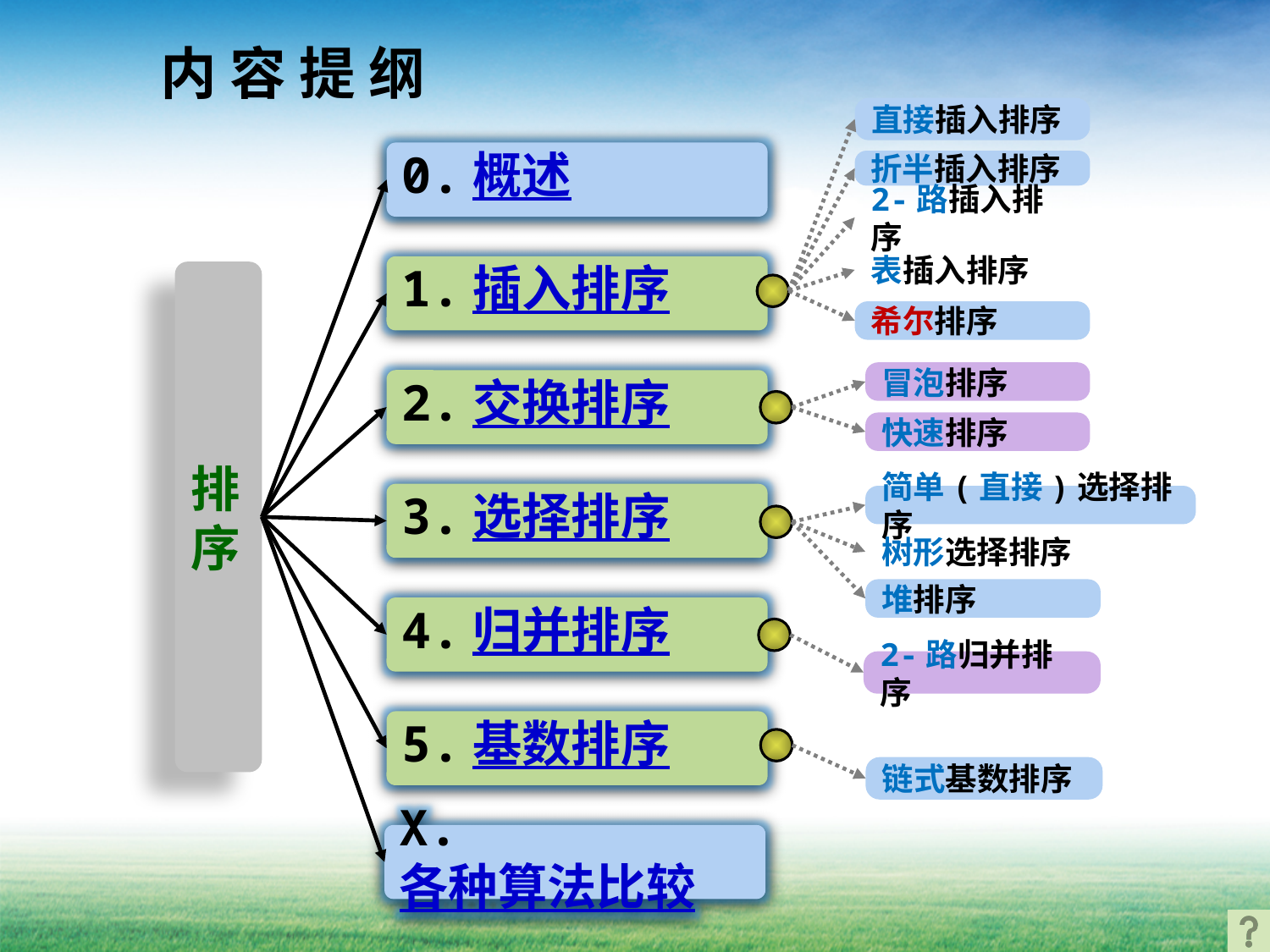

# 内 容 提 纲
直接插入排序
0.概述
折半插入排序
2-路插入排序
表插入排序
1.插入排序
排
序

希尔排序
冒泡排序
2.交换排序

快速排序
3.选择排序
简单(直接)选择排序

树形选择排序
堆排序
4.归并排序

2-路归并排序
5.基数排序

链式基数排序
X.各种算法比较